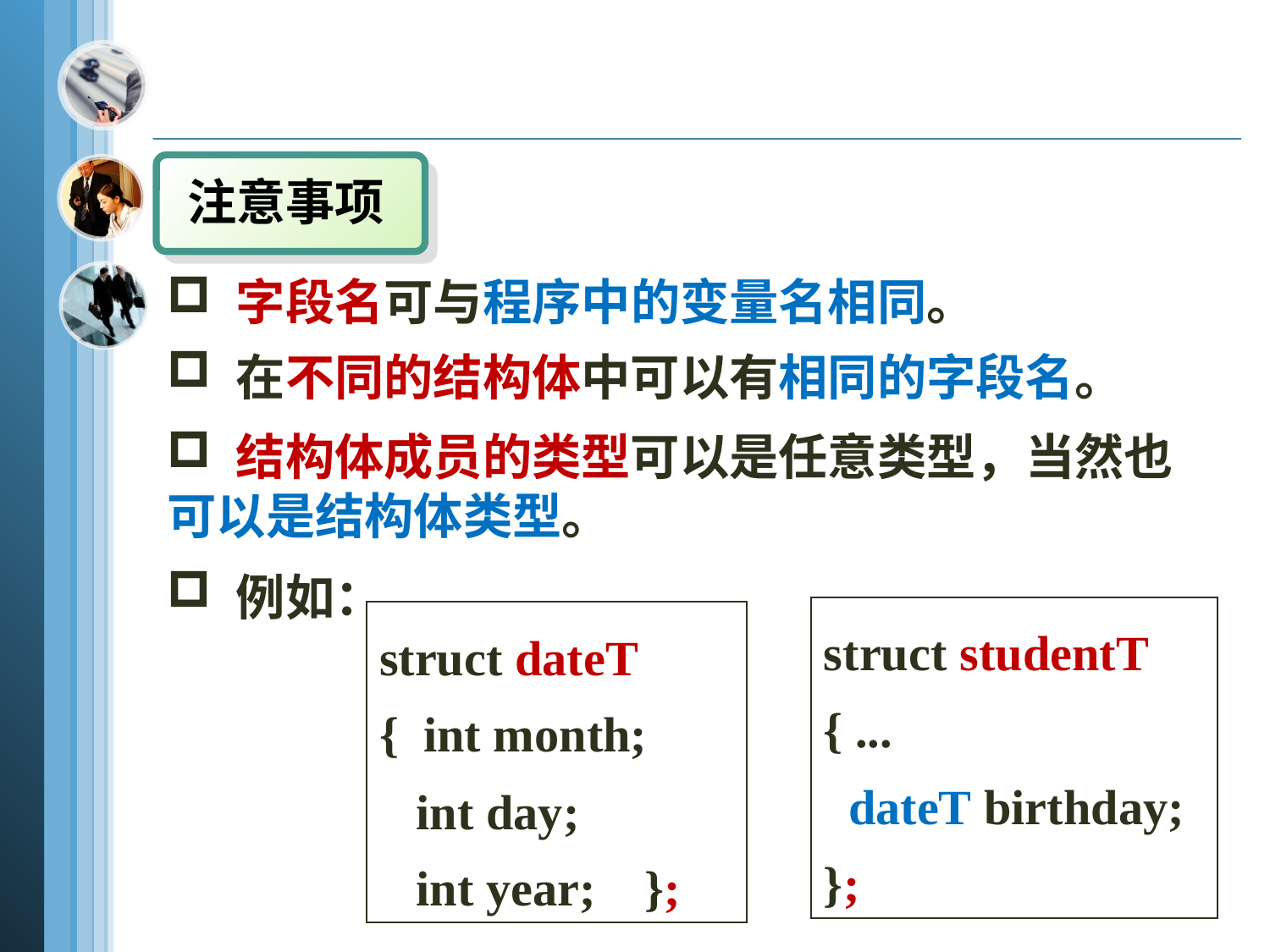

注意事项
 字段名可与程序中的变量名相同。
 在不同的结构体中可以有相同的字段名。
 结构体成员的类型可以是任意类型，当然也可以是结构体类型。
 例如：
struct studentT
{ ...
  dateT birthday;
};
struct dateT
{  int month;
   int day;
   int year;    };